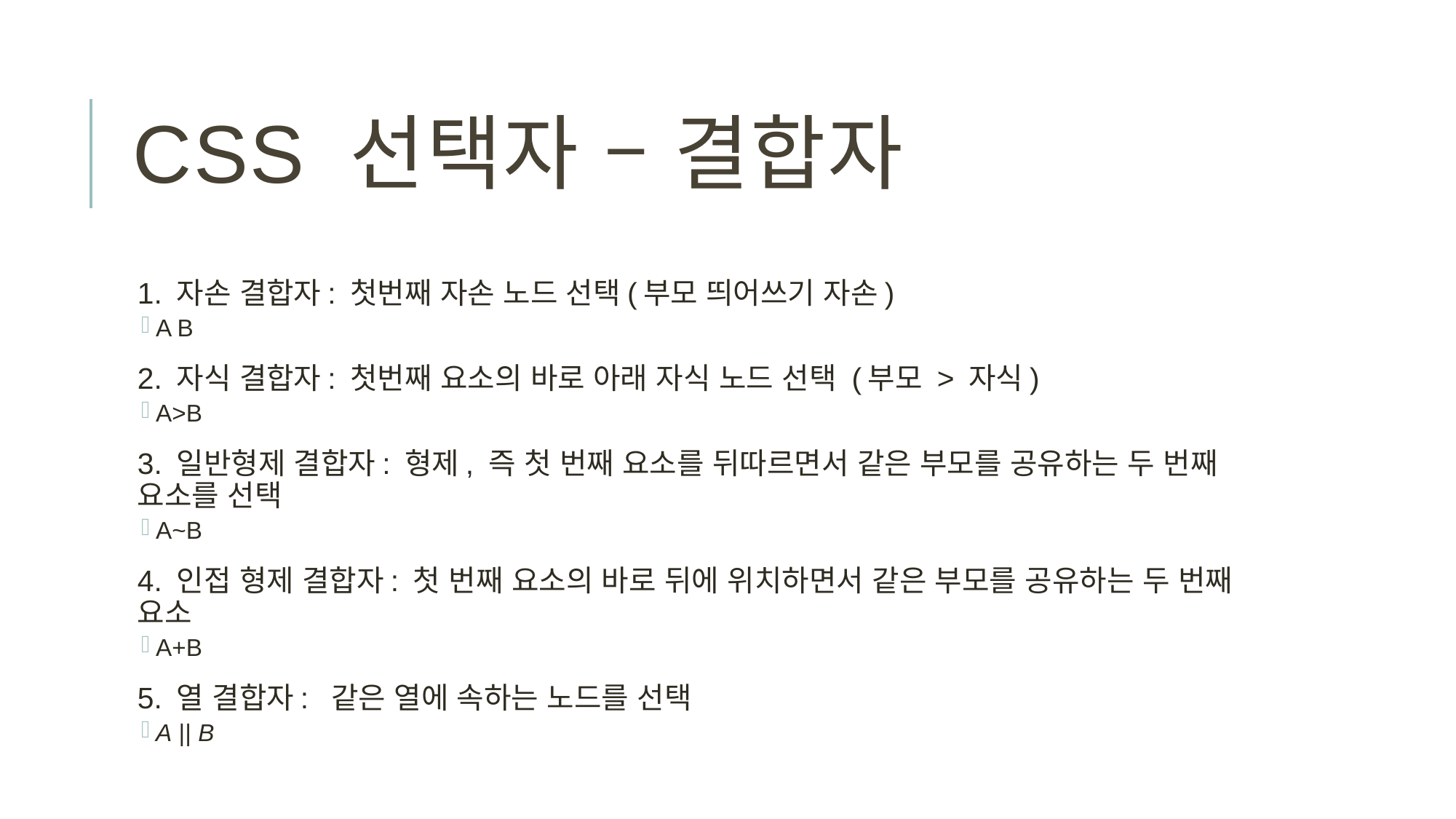

# CSS 선택자 – 결합자
1. 자손 결합자: 첫번째 자손 노드 선택(부모 띄어쓰기 자손)
A B
2. 자식 결합자: 첫번째 요소의 바로 아래 자식 노드 선택 (부모 > 자식)
A>B
3. 일반형제 결합자: 형제, 즉 첫 번째 요소를 뒤따르면서 같은 부모를 공유하는 두 번째 요소를 선택
A~B
4. 인접 형제 결합자: 첫 번째 요소의 바로 뒤에 위치하면서 같은 부모를 공유하는 두 번째 요소
A+B
5. 열 결합자:  같은 열에 속하는 노드를 선택
A || B